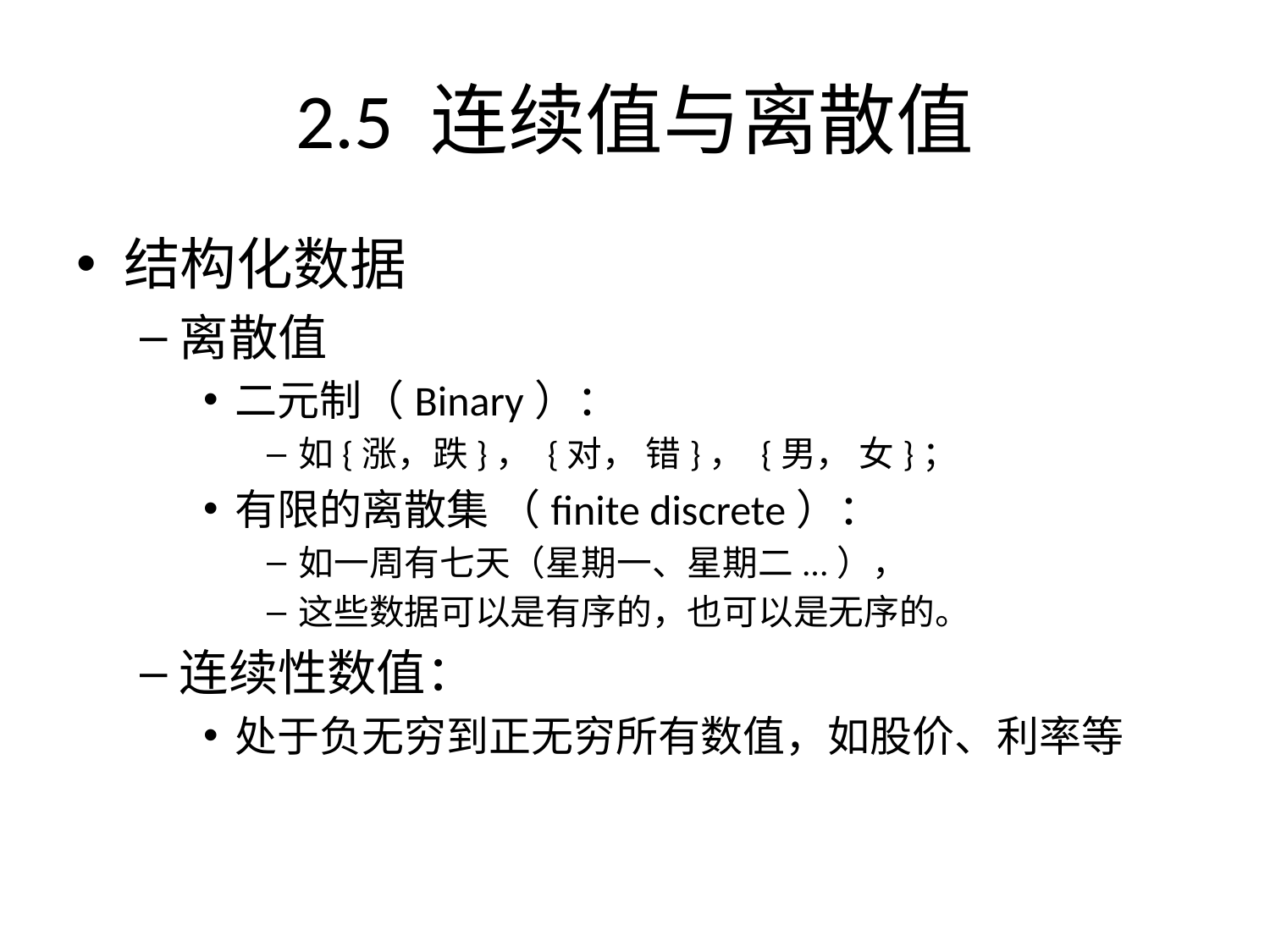

# 2.5 连续值与离散值
结构化数据
离散值
二元制（Binary）：
如{涨，跌}， {对， 错}， {男， 女}；
有限的离散集 （finite discrete）：
如一周有七天（星期一、星期二...），
这些数据可以是有序的，也可以是无序的。
连续性数值：
处于负无穷到正无穷所有数值，如股价、利率等